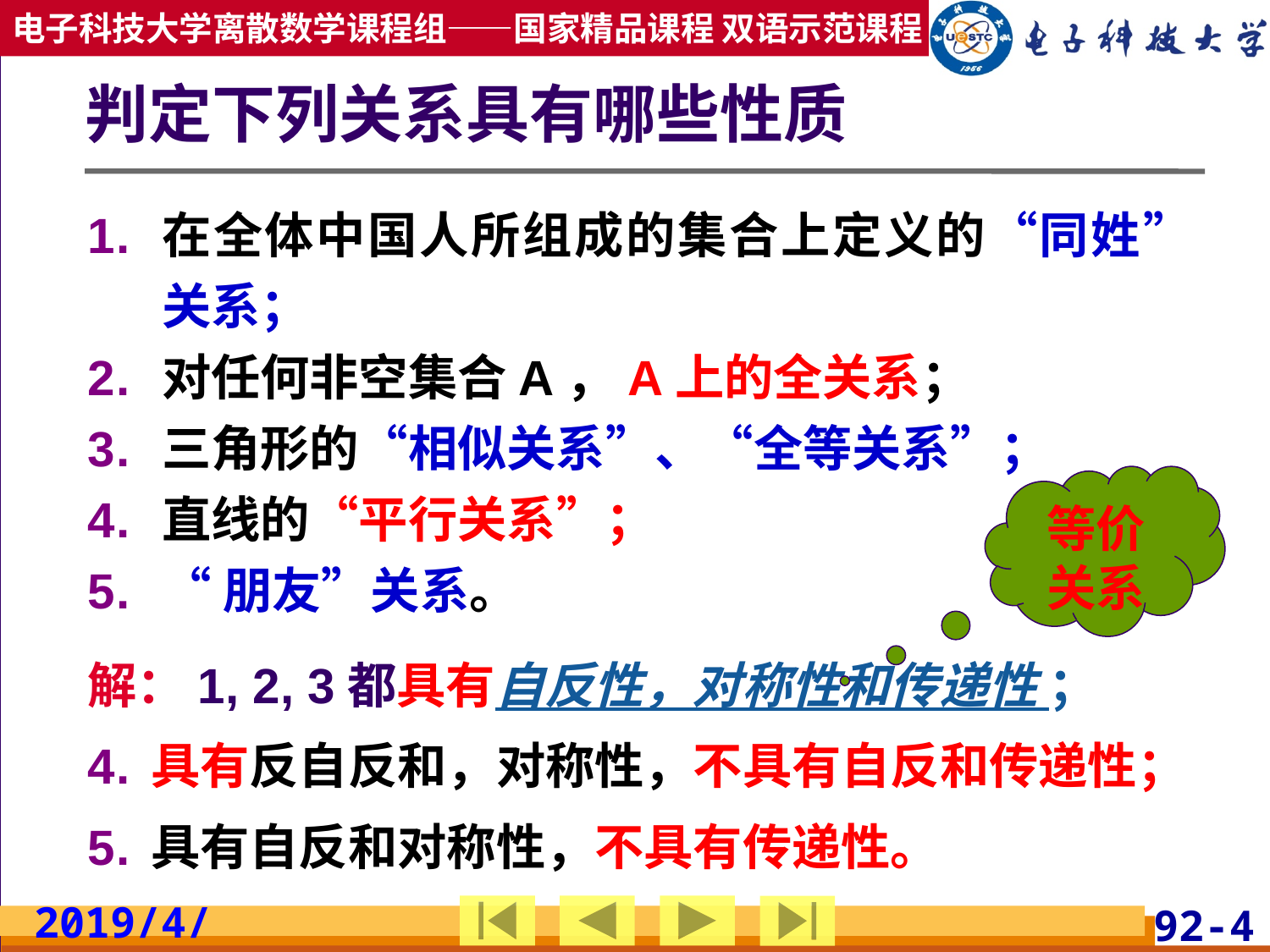

# 判定下列关系具有哪些性质
在全体中国人所组成的集合上定义的“同姓”关系；
对任何非空集合A，A上的全关系；
三角形的“相似关系”、“全等关系”；
直线的“平行关系”；
“朋友”关系。
等价关系
解：1, 2, 3都具有自反性，对称性和传递性 ；
具有反自反和，对称性，不具有自反和传递性；
具有自反和对称性，不具有传递性。
2019/4/17